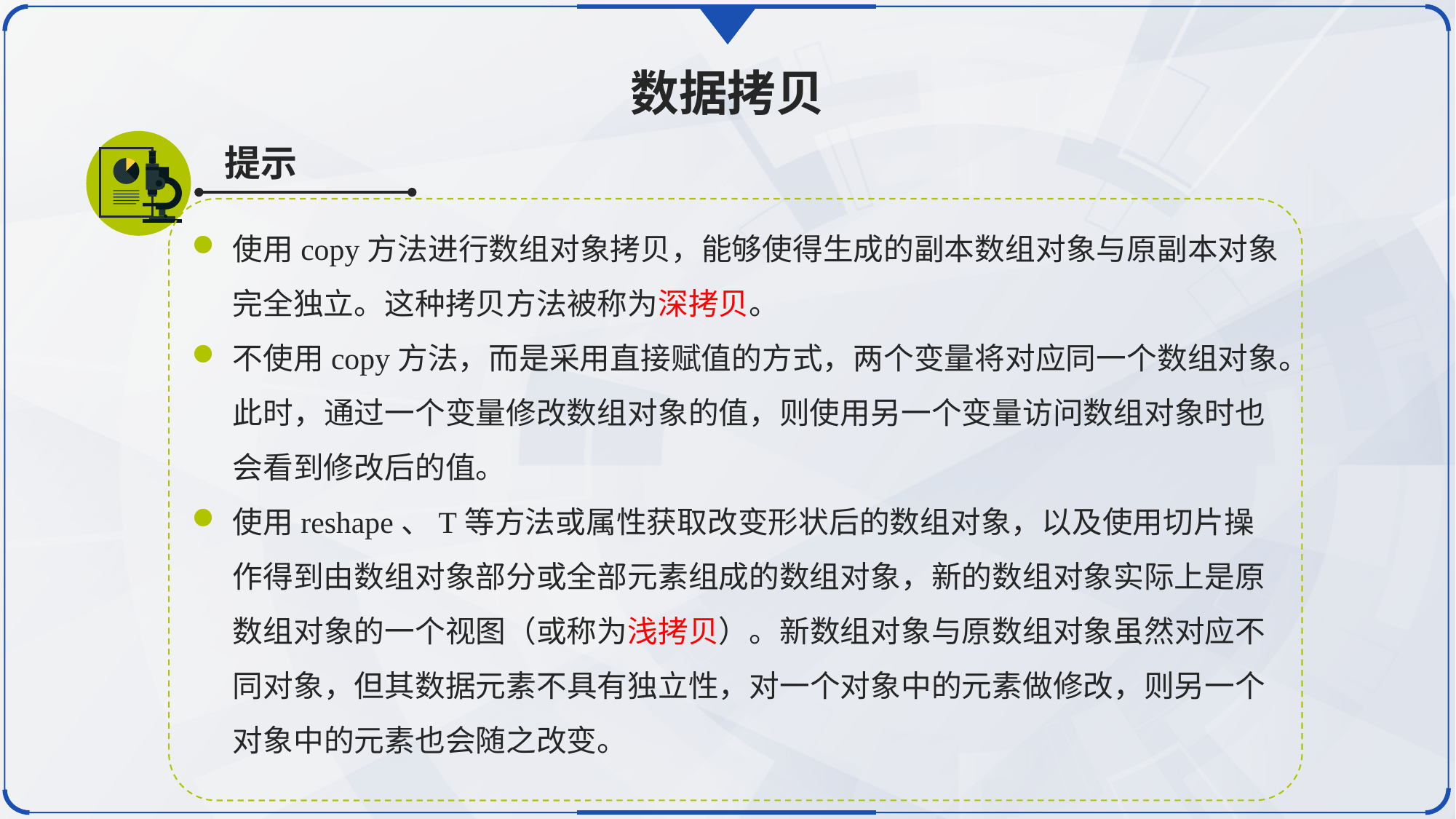

数据拷贝

提示

使用copy方法进行数组对象拷贝，能够使得生成的副本数组对象与原副本对象完全独立。这种拷贝方法被称为深拷贝。
不使用copy方法，而是采用直接赋值的方式，两个变量将对应同一个数组对象。此时，通过一个变量修改数组对象的值，则使用另一个变量访问数组对象时也会看到修改后的值。
使用reshape、T等方法或属性获取改变形状后的数组对象，以及使用切片操作得到由数组对象部分或全部元素组成的数组对象，新的数组对象实际上是原数组对象的一个视图（或称为浅拷贝）。新数组对象与原数组对象虽然对应不同对象，但其数据元素不具有独立性，对一个对象中的元素做修改，则另一个对象中的元素也会随之改变。